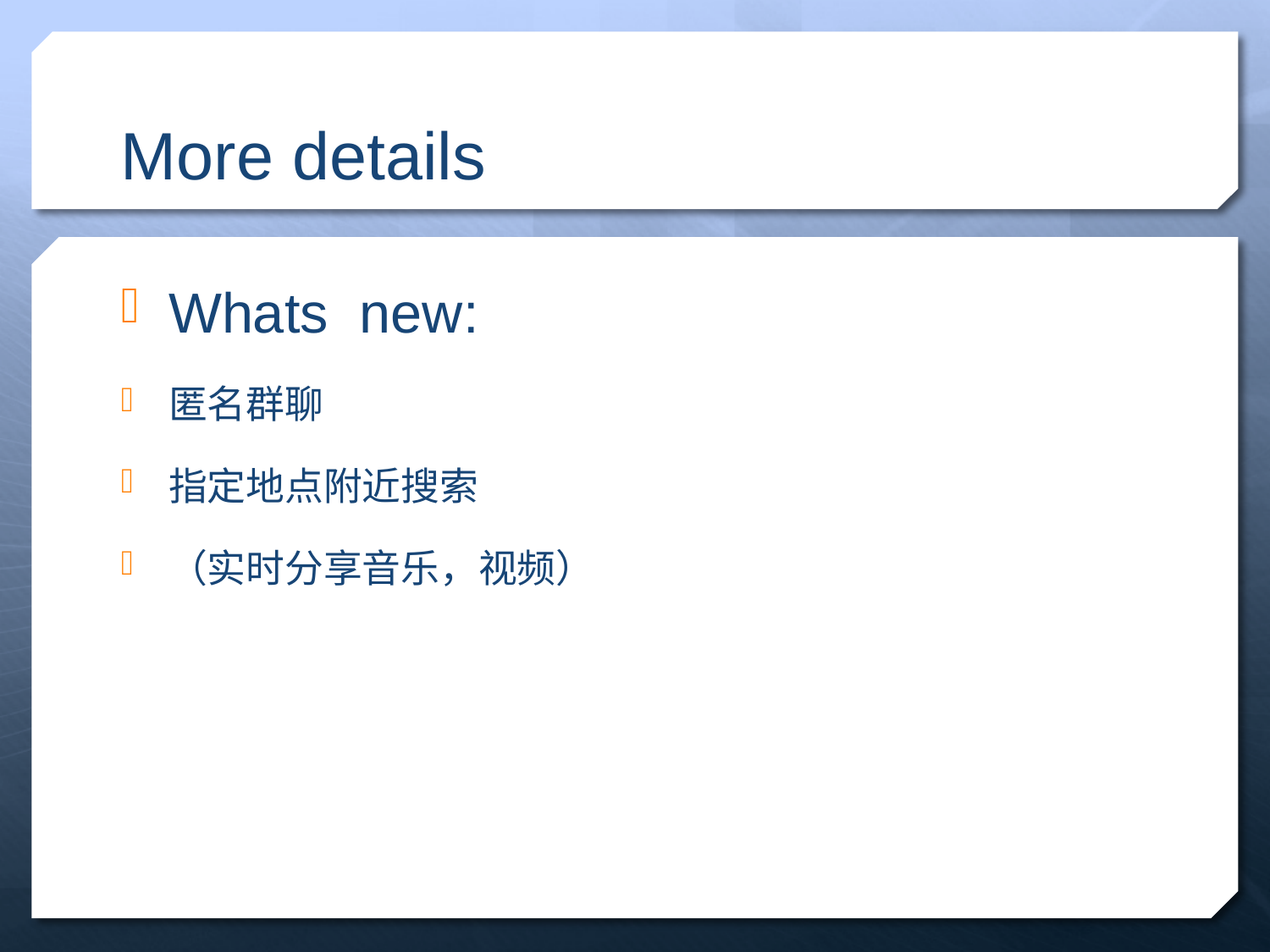

# More details
Whats  new:
匿名群聊
指定地点附近搜索
（实时分享音乐，视频）